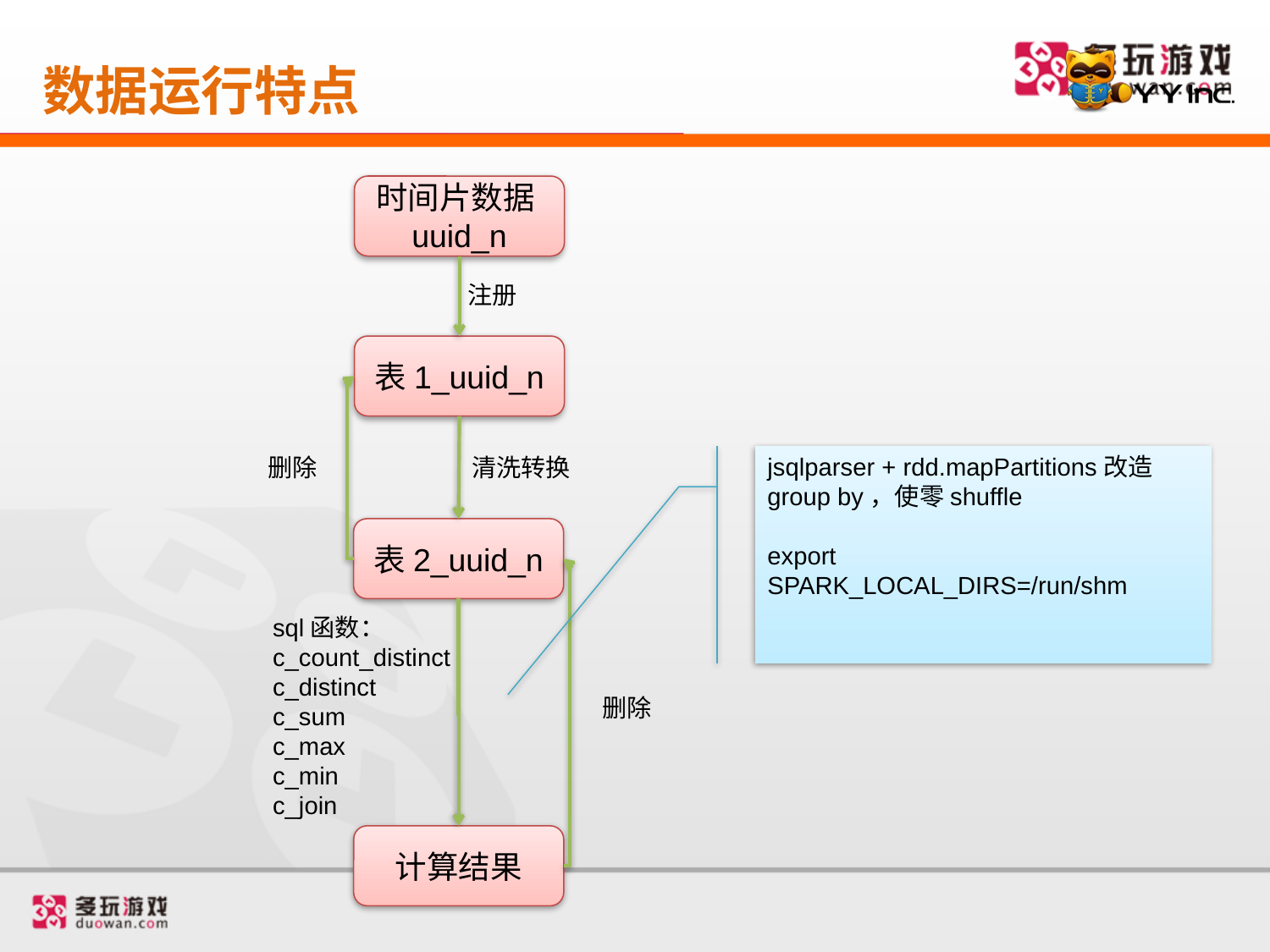

# 数据运行特点
时间片数据uuid_n
注册
表1_uuid_n
删除
清洗转换
jsqlparser + rdd.mapPartitions改造group by，使零shuffle

export SPARK_LOCAL_DIRS=/run/shm

表2_uuid_n
sql函数：
c_count_distinct
c_distinct
c_sum
c_max
c_min
c_join
删除
计算结果